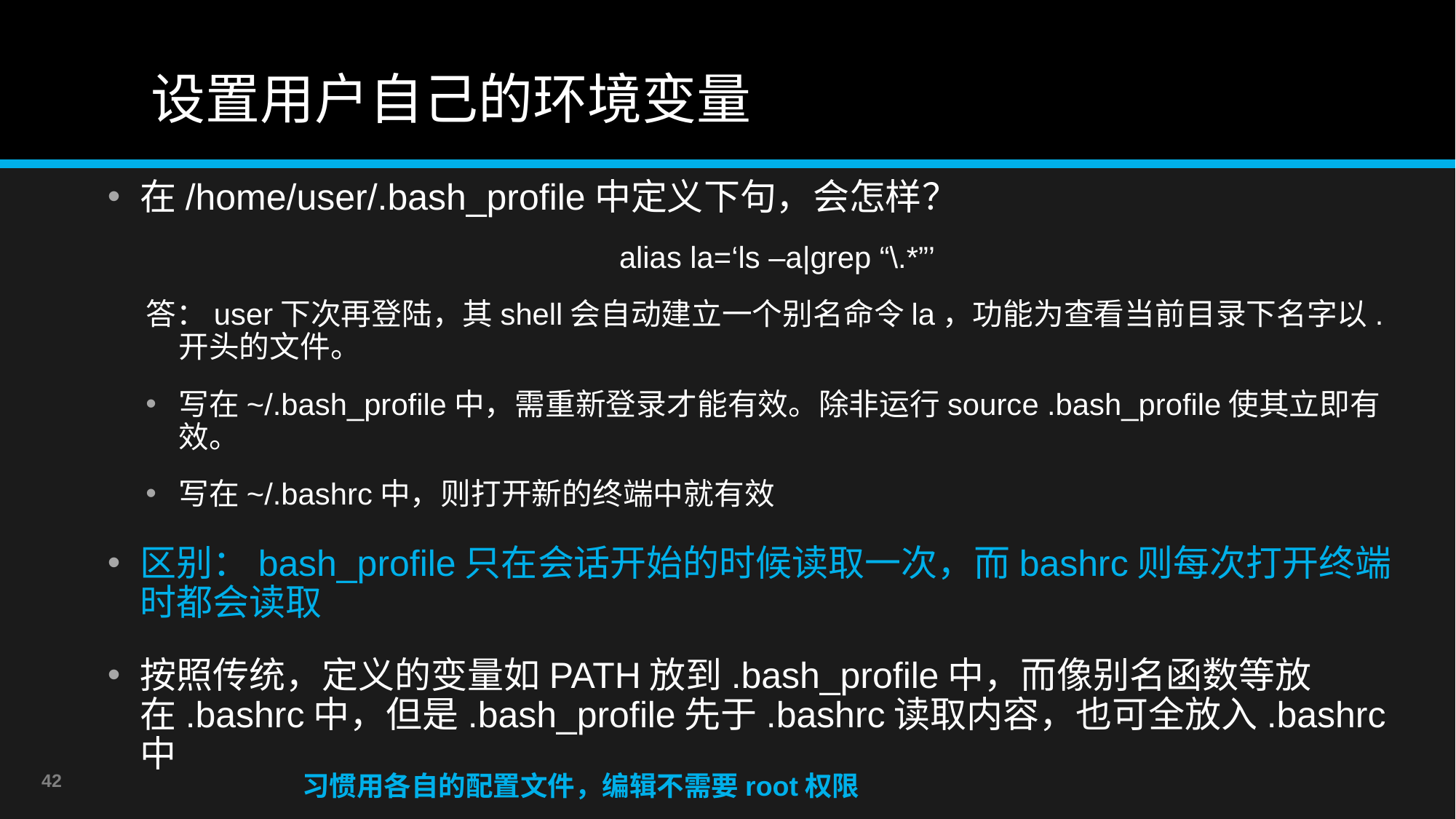

# 设置用户自己的环境变量
在/home/user/.bash_profile中定义下句，会怎样？
alias la=‘ls –a|grep “\.*”’
答：user下次再登陆，其shell会自动建立一个别名命令la，功能为查看当前目录下名字以.开头的文件。
写在~/.bash_profile中，需重新登录才能有效。除非运行source .bash_profile使其立即有效。
写在~/.bashrc中，则打开新的终端中就有效
区别：bash_profile只在会话开始的时候读取一次，而bashrc则每次打开终端时都会读取
按照传统，定义的变量如PATH放到.bash_profile中，而像别名函数等放在.bashrc中，但是.bash_profile先于.bashrc读取内容，也可全放入.bashrc中

42
习惯用各自的配置文件，编辑不需要root权限